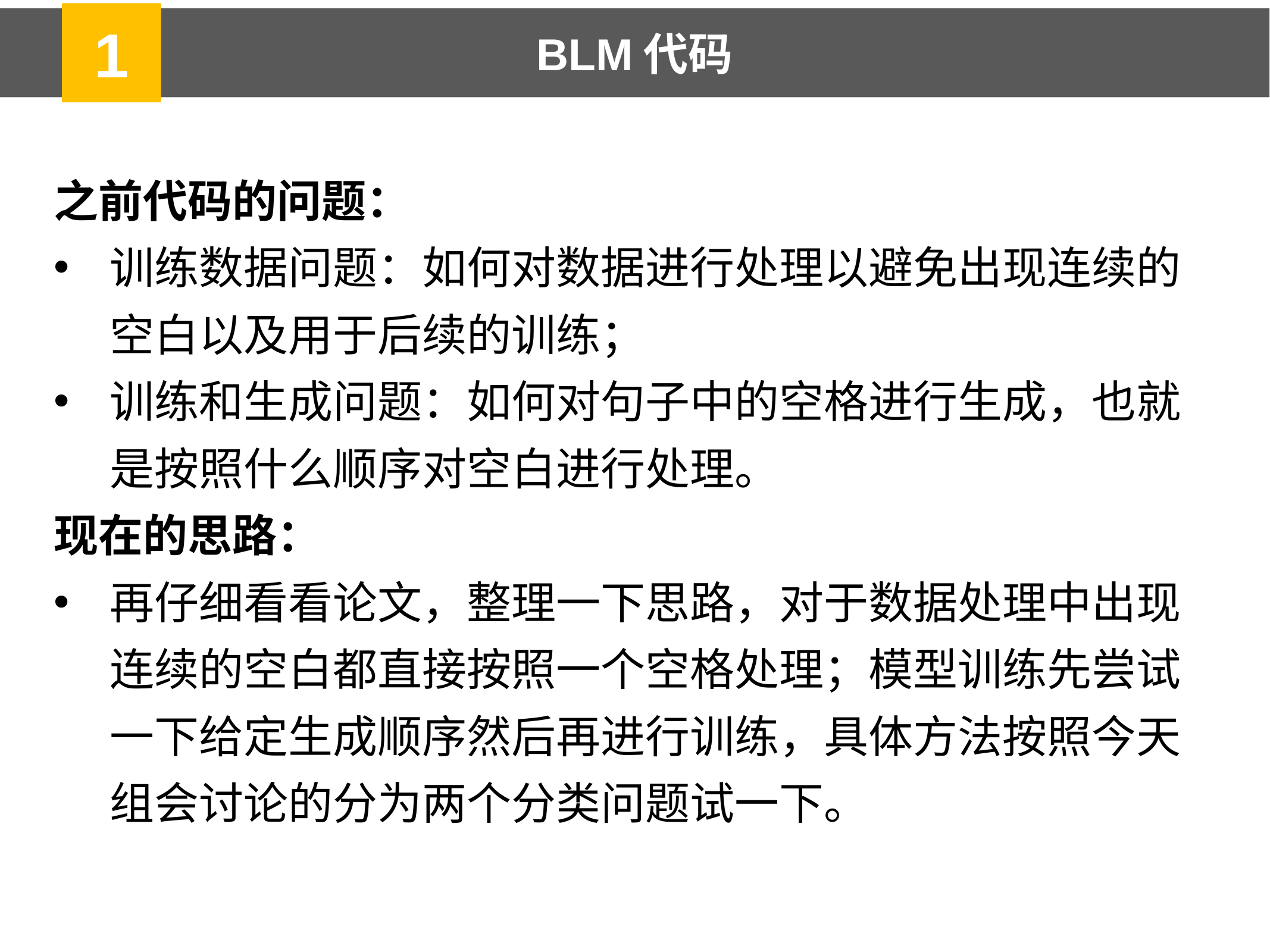

1
BLM代码
之前代码的问题：
训练数据问题：如何对数据进行处理以避免出现连续的空白以及用于后续的训练；
训练和生成问题：如何对句子中的空格进行生成，也就是按照什么顺序对空白进行处理。
现在的思路：
再仔细看看论文，整理一下思路，对于数据处理中出现连续的空白都直接按照一个空格处理；模型训练先尝试一下给定生成顺序然后再进行训练，具体方法按照今天组会讨论的分为两个分类问题试一下。